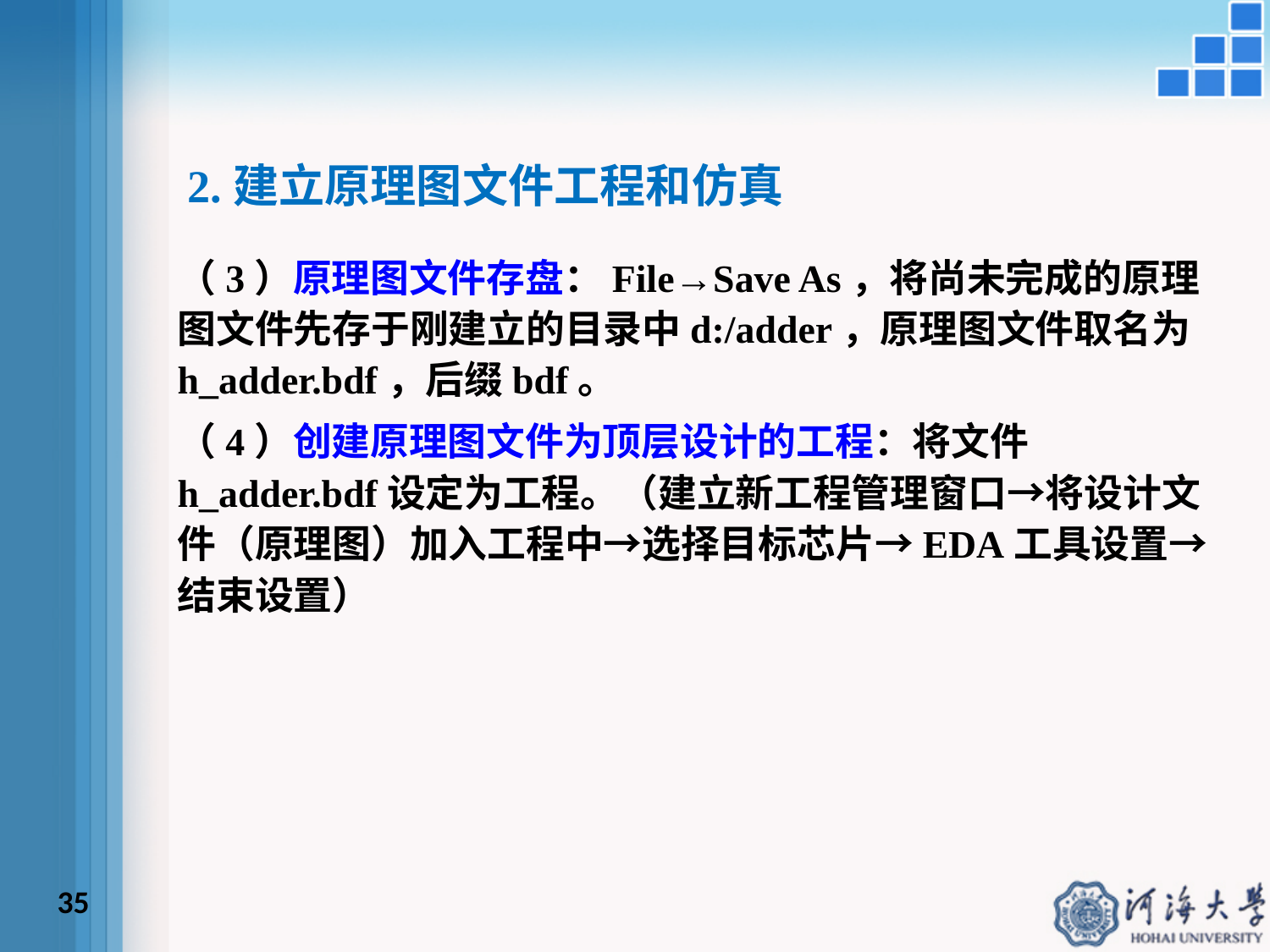

2.建立原理图文件工程和仿真
（3）原理图文件存盘：File→Save As，将尚未完成的原理图文件先存于刚建立的目录中d:/adder，原理图文件取名为h_adder.bdf，后缀bdf。
（4）创建原理图文件为顶层设计的工程：将文件h_adder.bdf设定为工程。（建立新工程管理窗口→将设计文件（原理图）加入工程中→选择目标芯片→EDA工具设置→结束设置）
35